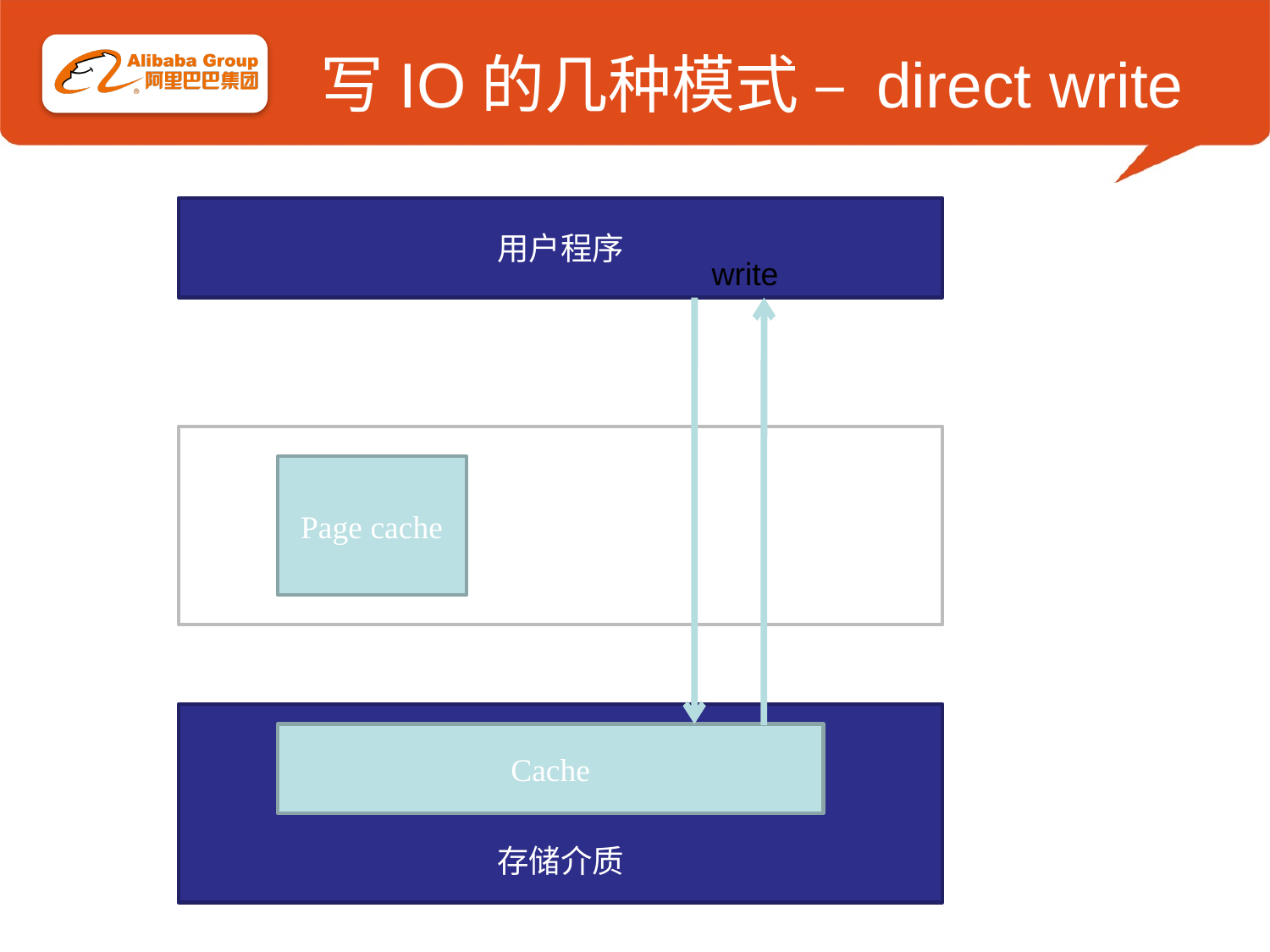

# 写IO的几种模式 – direct write
用户程序
     write
操作系统
Page cache

存储介质
Cache